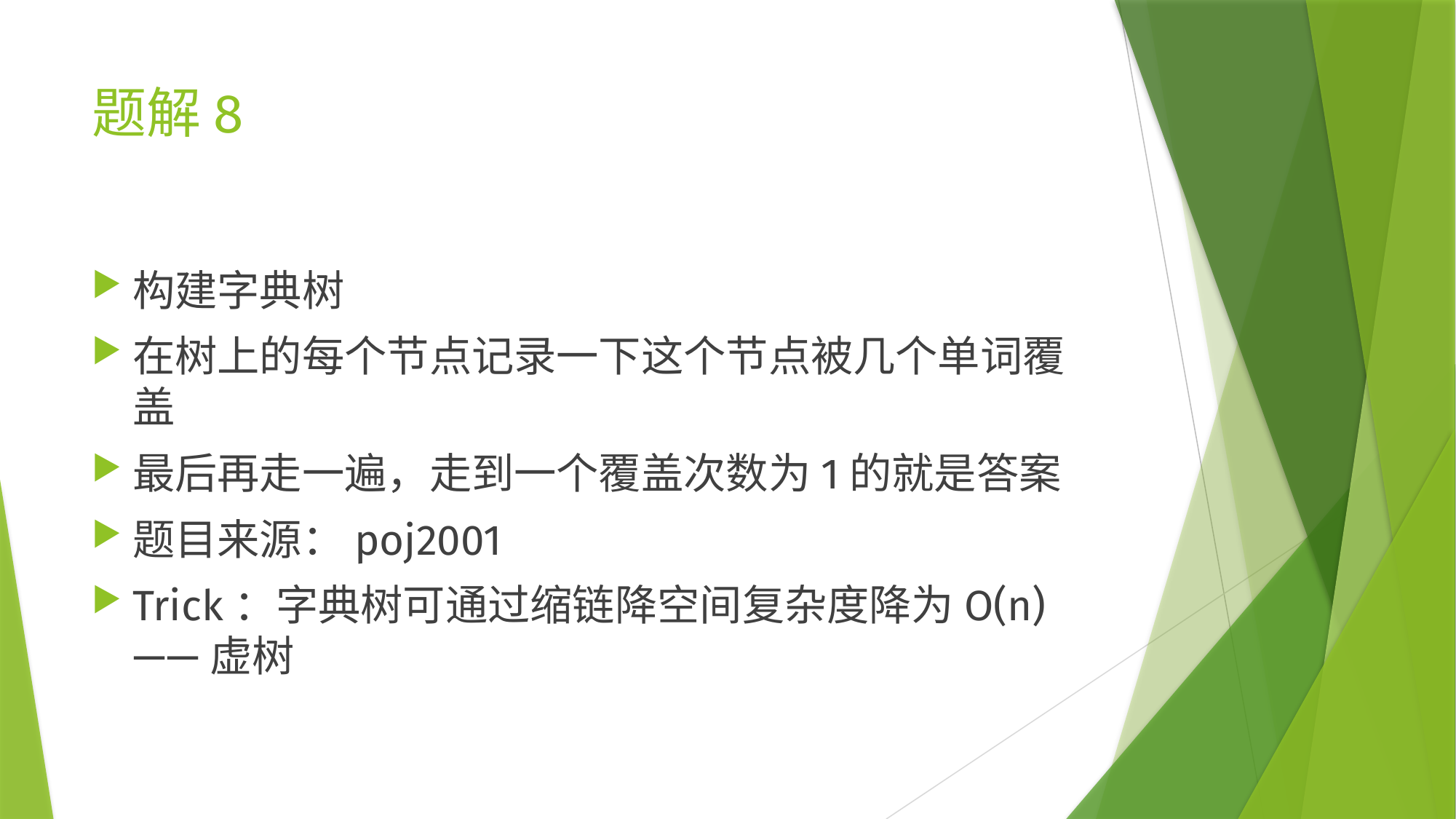

# 题解8
构建字典树
在树上的每个节点记录一下这个节点被几个单词覆盖
最后再走一遍，走到一个覆盖次数为1的就是答案
题目来源：poj2001
Trick：字典树可通过缩链降空间复杂度降为O(n)——虚树